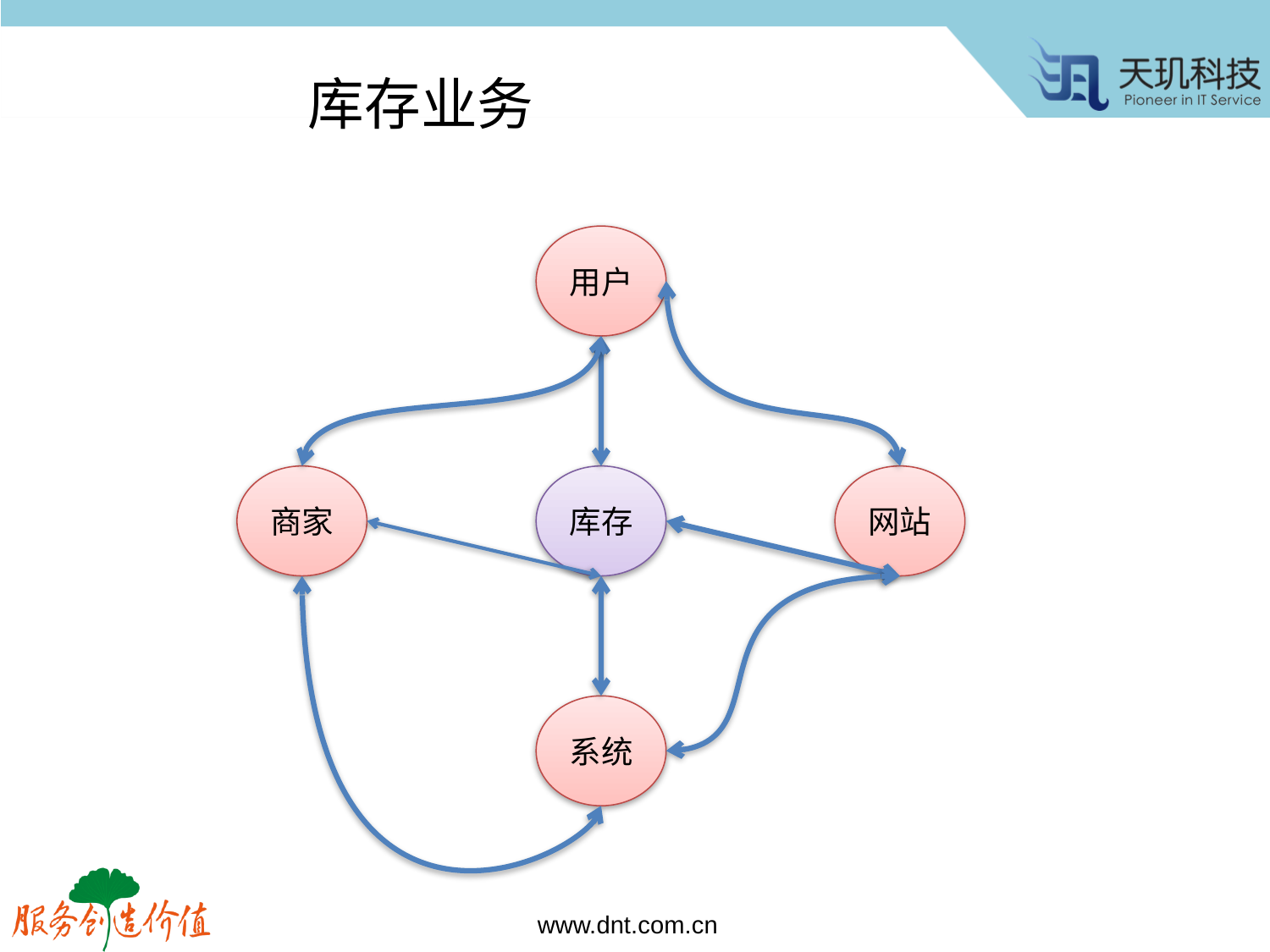

# 库存业务
用户
商家
库存
网站
系统